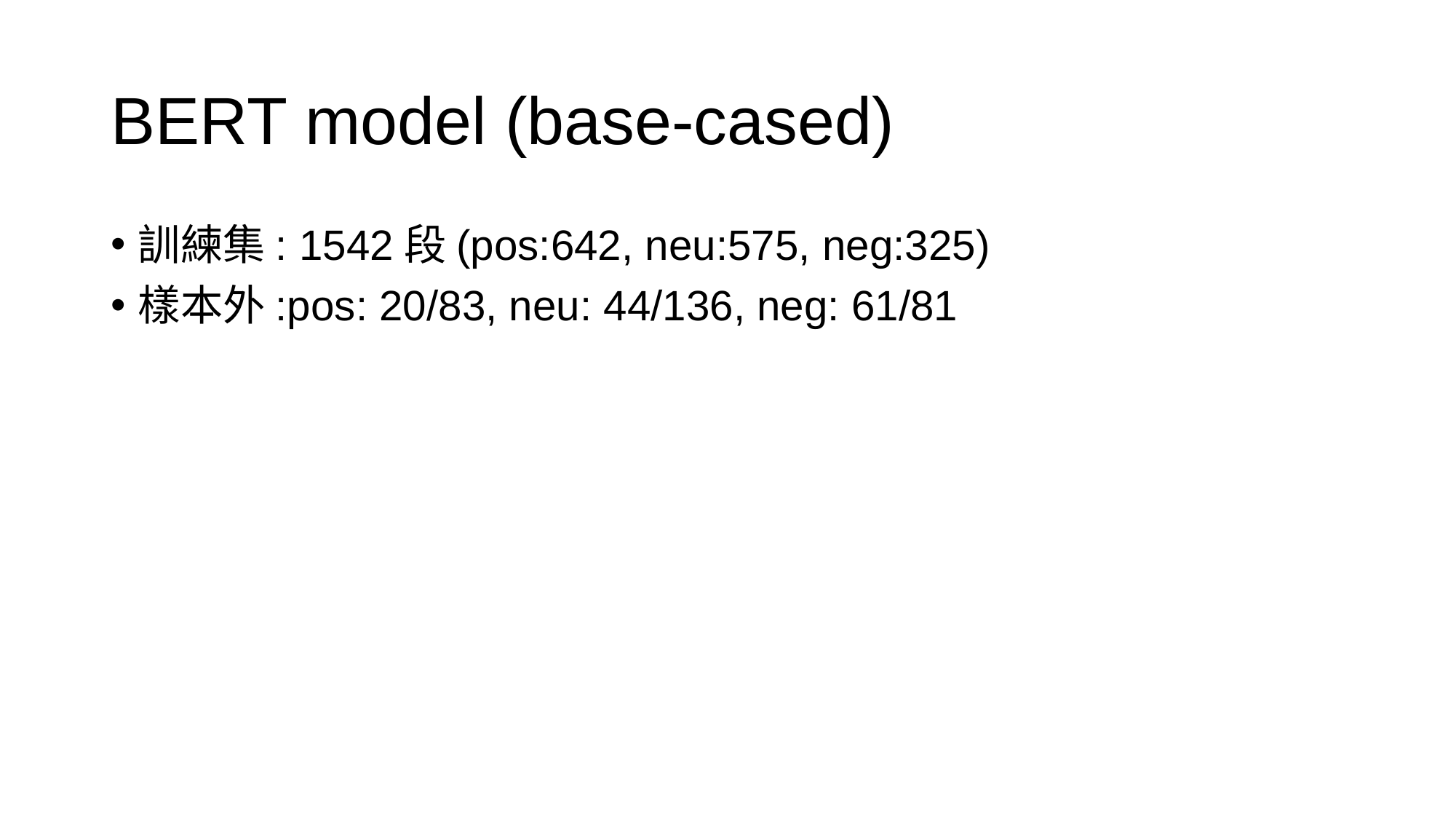

# BERT model (base-cased)
訓練集: 1542段(pos:642, neu:575, neg:325)
樣本外:pos: 20/83, neu: 44/136, neg: 61/81